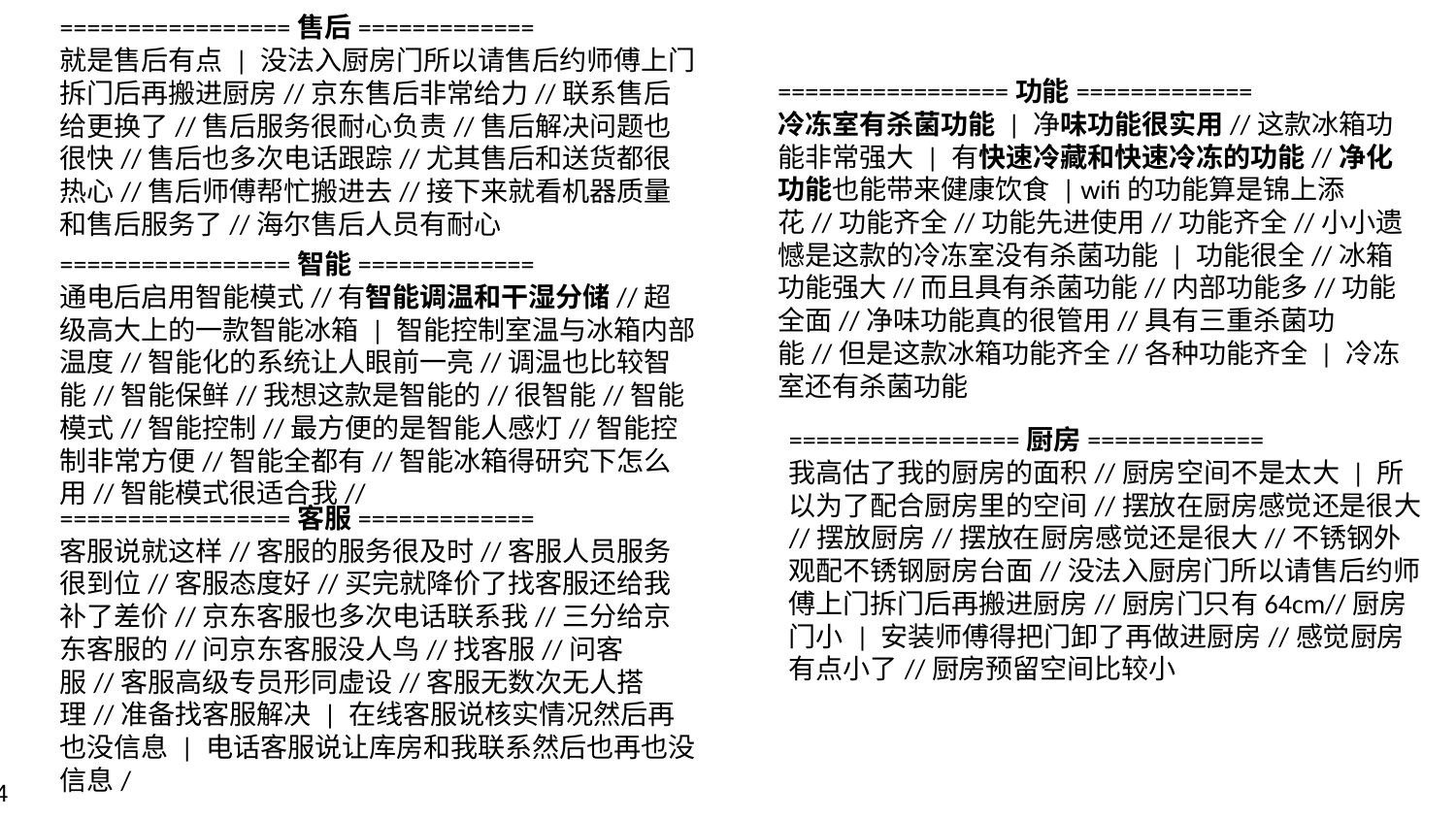

=================售后=============
就是售后有点 | 没法入厨房门所以请售后约师傅上门拆门后再搬进厨房//京东售后非常给力//联系售后给更换了//售后服务很耐心负责//售后解决问题也很快//售后也多次电话跟踪//尤其售后和送货都很热心//售后师傅帮忙搬进去//接下来就看机器质量和售后服务了//海尔售后人员有耐心
=================功能=============
冷冻室有杀菌功能 | 净味功能很实用//这款冰箱功能非常强大 | 有快速冷藏和快速冷冻的功能//净化功能也能带来健康饮食 | wifi的功能算是锦上添花//功能齐全//功能先进使用//功能齐全//小小遗憾是这款的冷冻室没有杀菌功能 | 功能很全//冰箱功能强大//而且具有杀菌功能//内部功能多//功能全面//净味功能真的很管用//具有三重杀菌功能//但是这款冰箱功能齐全//各种功能齐全 | 冷冻室还有杀菌功能
=================智能=============
通电后启用智能模式//有智能调温和干湿分储//超级高大上的一款智能冰箱 | 智能控制室温与冰箱内部温度//智能化的系统让人眼前一亮//调温也比较智能//智能保鲜//我想这款是智能的//很智能//智能模式//智能控制//最方便的是智能人感灯//智能控制非常方便//智能全都有//智能冰箱得研究下怎么用//智能模式很适合我//
=================厨房=============
我高估了我的厨房的面积//厨房空间不是太大 | 所以为了配合厨房里的空间//摆放在厨房感觉还是很大//摆放厨房//摆放在厨房感觉还是很大//不锈钢外观配不锈钢厨房台面//没法入厨房门所以请售后约师傅上门拆门后再搬进厨房//厨房门只有64cm//厨房门小 | 安装师傅得把门卸了再做进厨房//感觉厨房有点小了//厨房预留空间比较小
=================客服=============
客服说就这样//客服的服务很及时//客服人员服务很到位//客服态度好//买完就降价了找客服还给我补了差价//京东客服也多次电话联系我//三分给京东客服的//问京东客服没人鸟//找客服//问客服//客服高级专员形同虚设//客服无数次无人搭理//准备找客服解决 | 在线客服说核实情况然后再也没信息 | 电话客服说让库房和我联系然后也再也没信息/